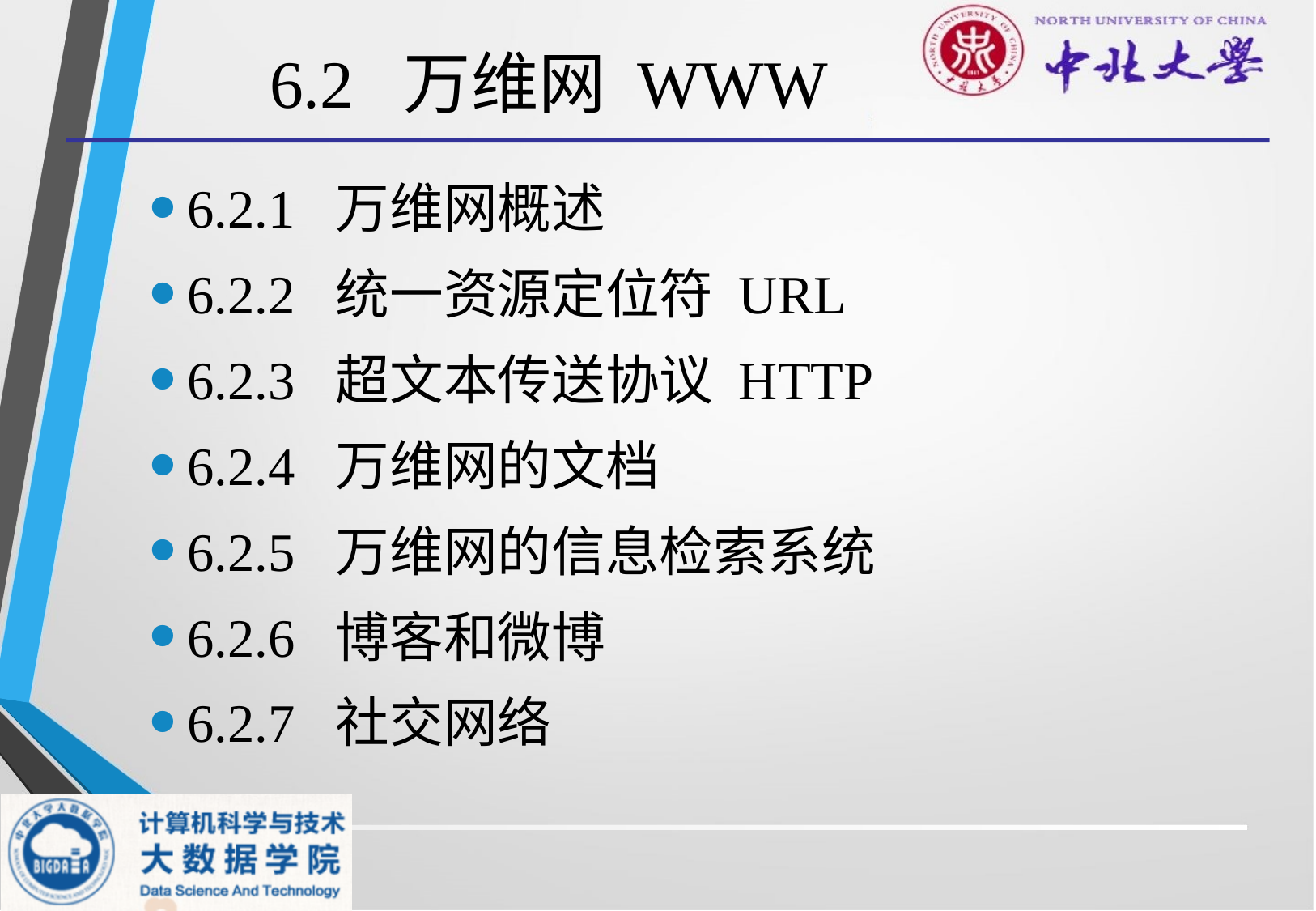

# 6.2  万维网 WWW
6.2.1  万维网概述
6.2.2  统一资源定位符 URL
6.2.3  超文本传送协议 HTTP
6.2.4  万维网的文档
6.2.5  万维网的信息检索系统
6.2.6  博客和微博
6.2.7  社交网络
3